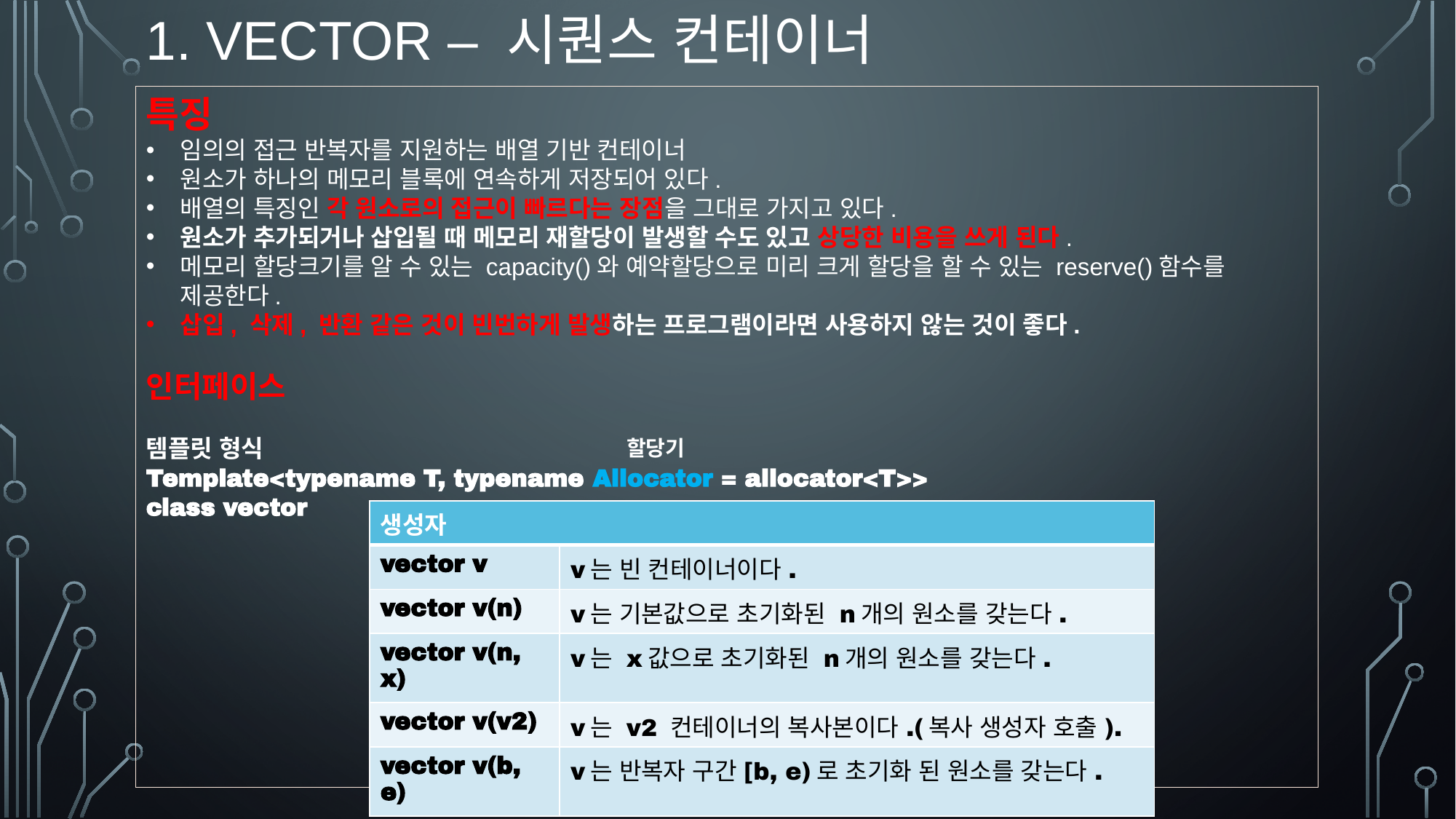

# 1. Vector – 시퀀스 컨테이너
특징
임의의 접근 반복자를 지원하는 배열 기반 컨테이너
원소가 하나의 메모리 블록에 연속하게 저장되어 있다.
배열의 특징인 각 원소로의 접근이 빠르다는 장점을 그대로 가지고 있다.
원소가 추가되거나 삽입될 때 메모리 재할당이 발생할 수도 있고 상당한 비용을 쓰게 된다.
메모리 할당크기를 알 수 있는 capacity()와 예약할당으로 미리 크게 할당을 할 수 있는 reserve()함수를 제공한다.
삽입, 삭제, 반환 같은 것이 빈번하게 발생하는 프로그램이라면 사용하지 않는 것이 좋다.

인터페이스

템플릿 형식
Template<typename T, typename Allocator = allocator<T>>
class vector

할당기
| 생성자 |  |
| --- | --- |
| vector v | v는 빈 컨테이너이다. |
| vector v(n) | v는 기본값으로 초기화된 n개의 원소를 갖는다. |
| vector v(n, x) | v는 x값으로 초기화된 n개의 원소를 갖는다. |
| vector v(v2) | v는 v2 컨테이너의 복사본이다.(복사 생성자 호출). |
| vector v(b, e) | v는 반복자 구간[b, e)로 초기화 된 원소를 갖는다. |